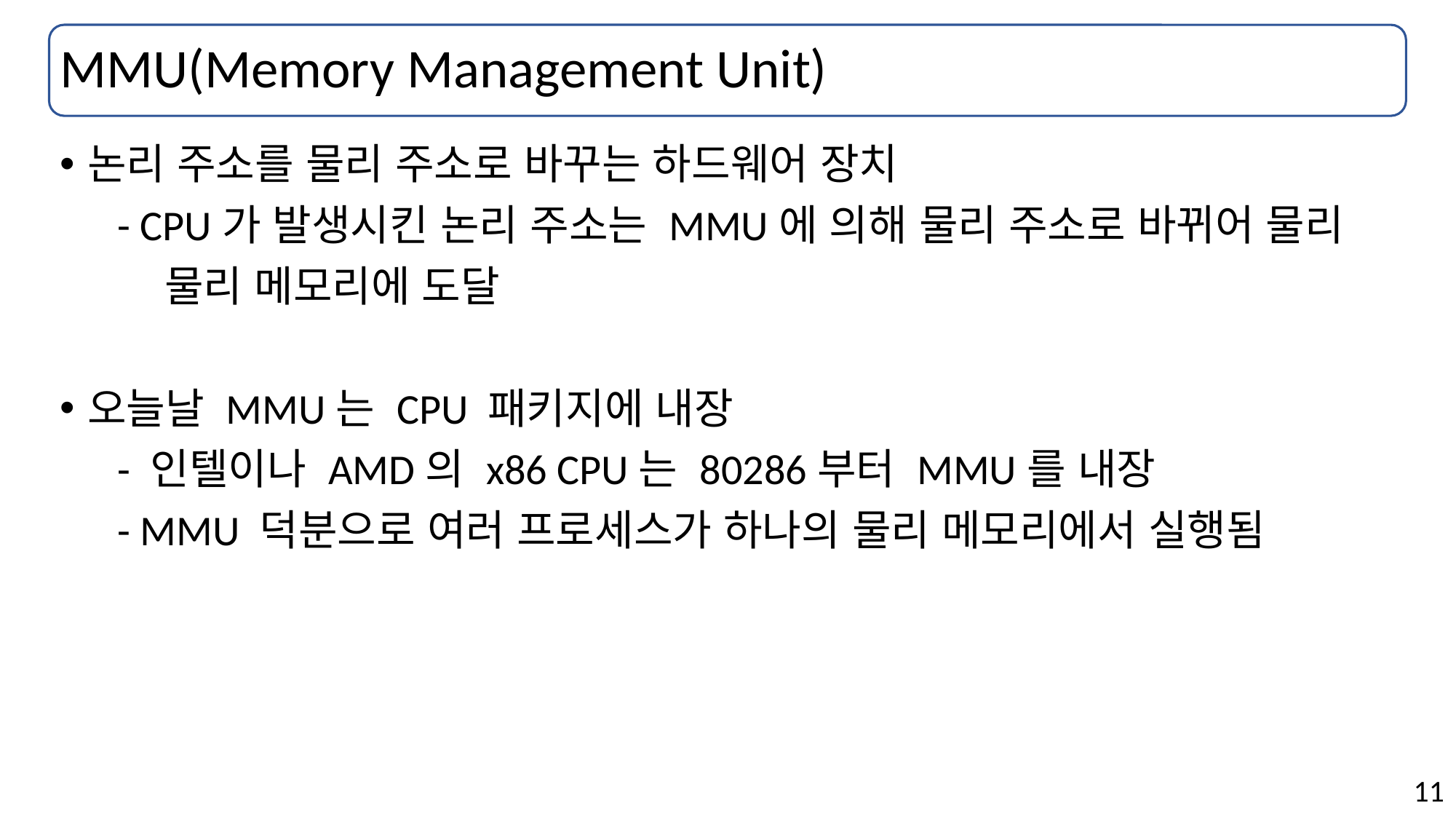

# MMU(Memory Management Unit)
논리 주소를 물리 주소로 바꾸는 하드웨어 장치
      - CPU가 발생시킨 논리 주소는 MMU에 의해 물리 주소로 바뀌어 물리
        물리 메모리에 도달

오늘날 MMU는 CPU 패키지에 내장
      - 인텔이나 AMD의 x86 CPU는 80286부터 MMU를 내장
      - MMU 덕분으로 여러 프로세스가 하나의 물리 메모리에서 실행됨